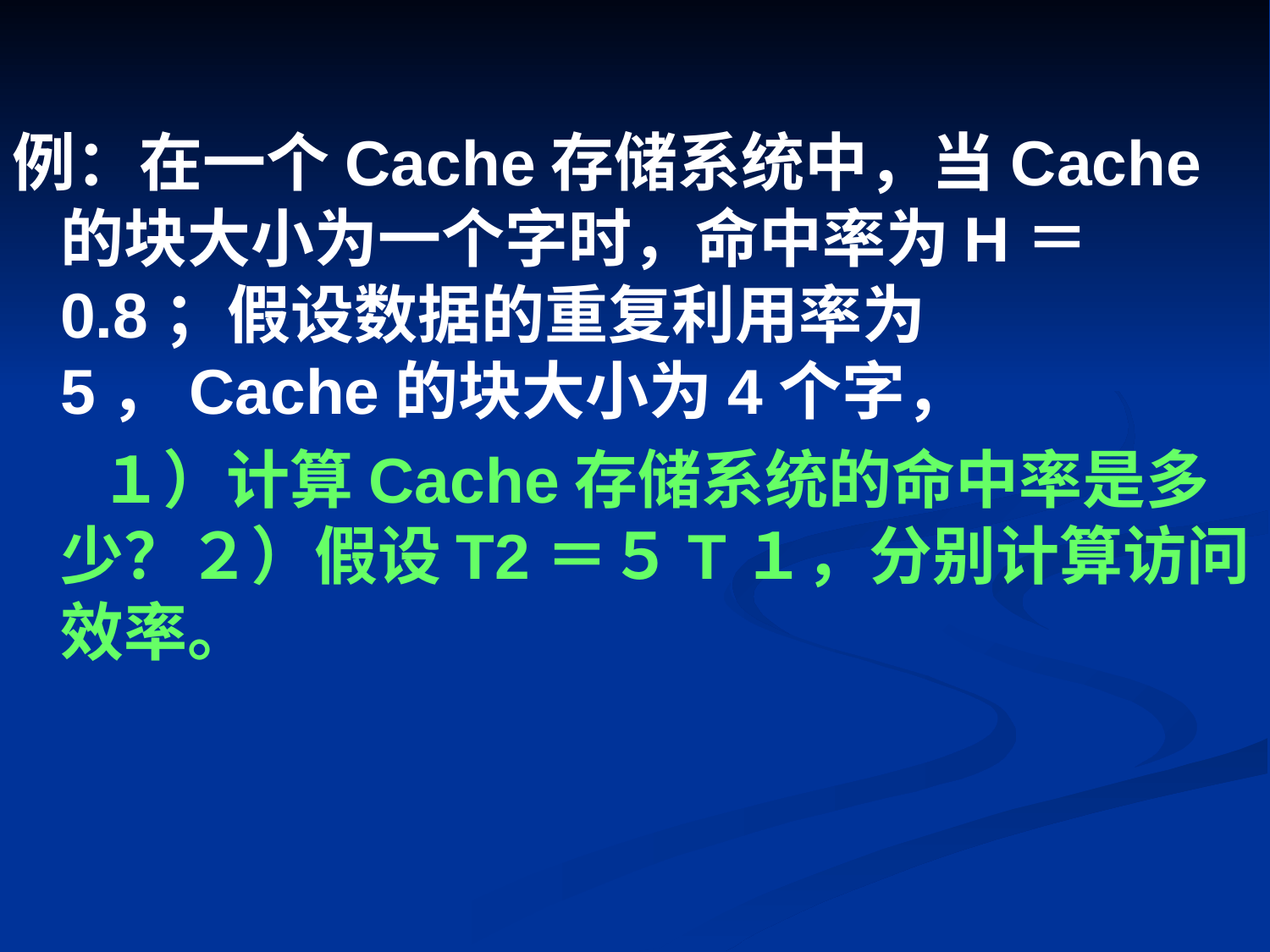

例：在一个Cache存储系统中，当Cache的块大小为一个字时，命中率为H＝0.8；假设数据的重复利用率为5，Cache的块大小为4个字，
     １）计算Cache存储系统的命中率是多少？２）假设T2＝５T１，分别计算访问效率。